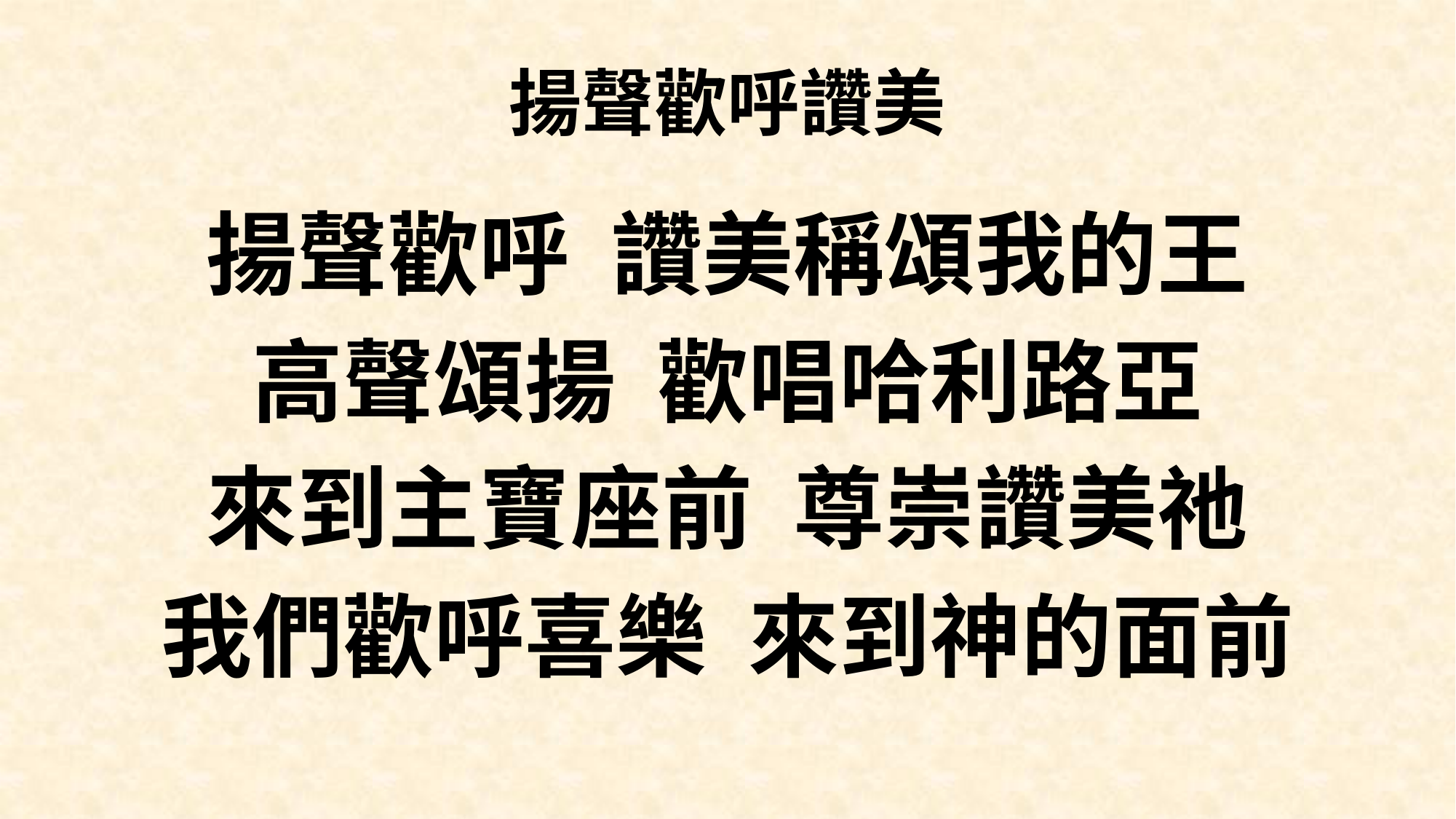

# 揚聲歡呼讚美
揚聲歡呼  讚美稱頌我的王
高聲頌揚  歡唱哈利路亞
來到主寶座前  尊崇讚美祂
我們歡呼喜樂  來到神的面前